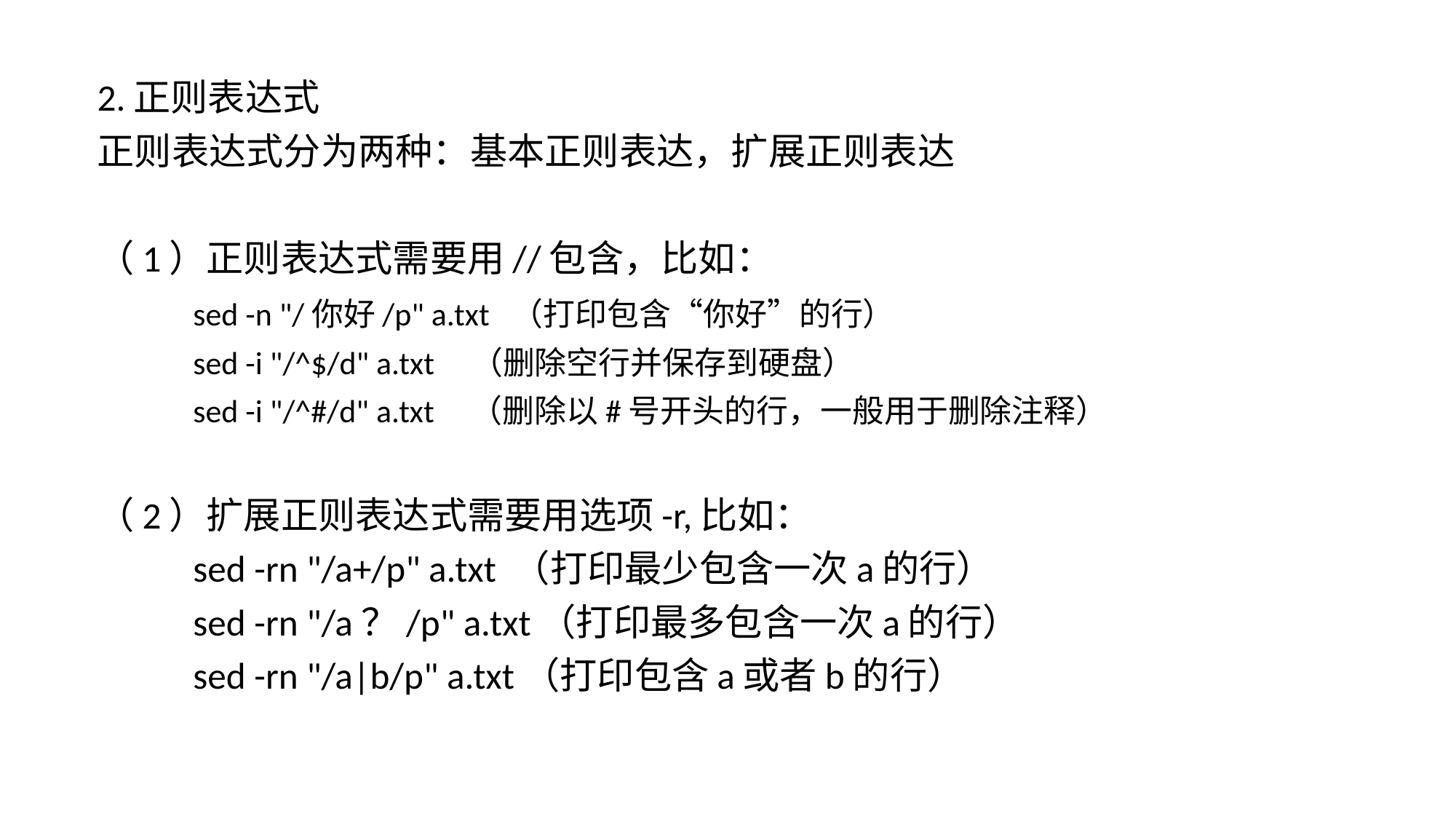

2.正则表达式
正则表达式分为两种：基本正则表达，扩展正则表达

（1）正则表达式需要用//包含，比如：
	sed -n "/你好/p" a.txt  （打印包含“你好”的行）
	sed -i "/^$/d" a.txt    （删除空行并保存到硬盘）
	sed -i "/^#/d" a.txt    （删除以#号开头的行，一般用于删除注释）

（2）扩展正则表达式需要用选项-r,比如：
	sed -rn "/a+/p" a.txt （打印最少包含一次a的行）
	sed -rn "/a？/p" a.txt（打印最多包含一次a的行）
	sed -rn "/a|b/p" a.txt（打印包含a或者b的行）